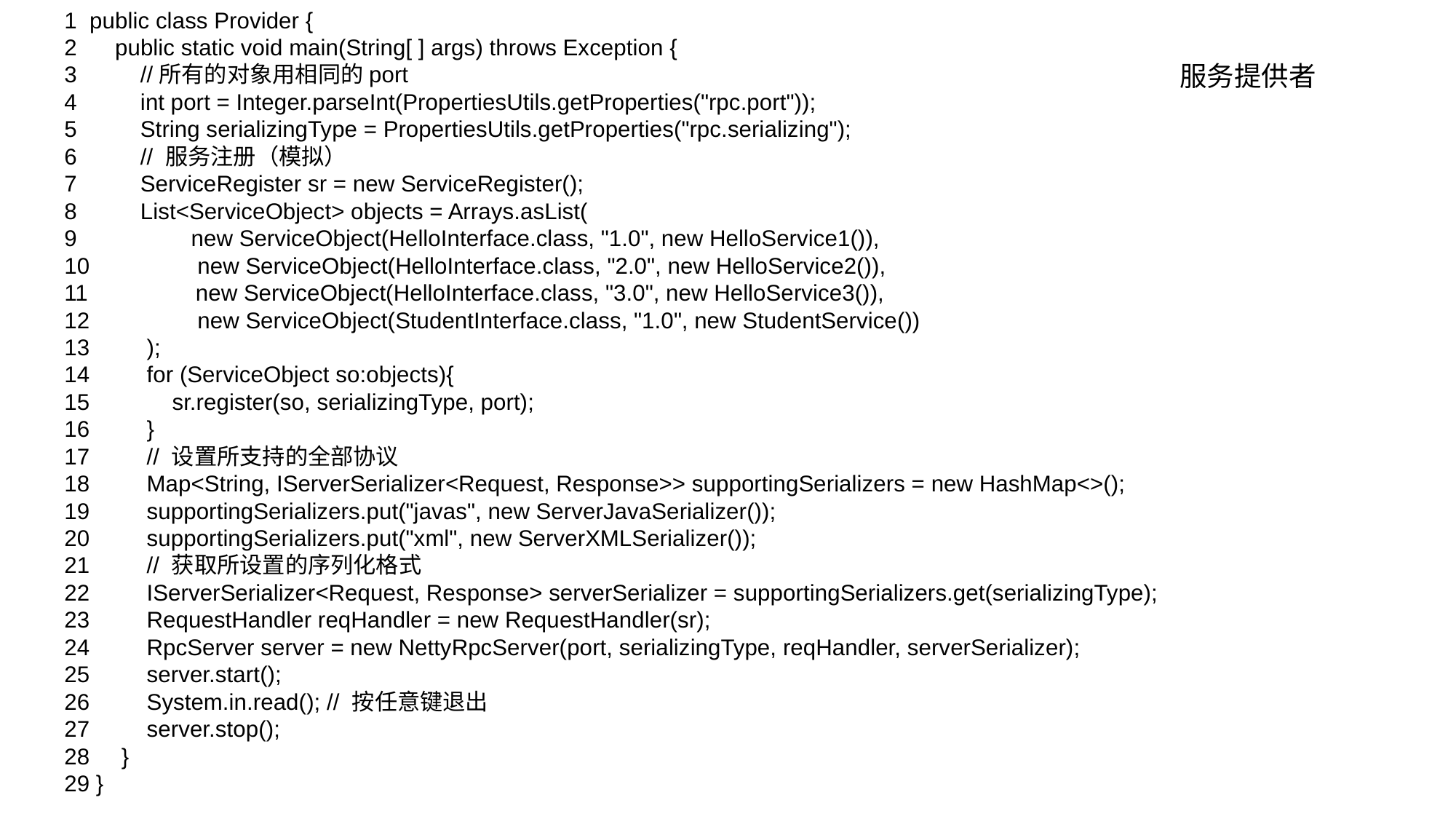

1  public class Provider {
2      public static void main(String[ ] args) throws Exception {
3          //所有的对象用相同的port
4          int port = Integer.parseInt(PropertiesUtils.getProperties("rpc.port"));
5          String serializingType = PropertiesUtils.getProperties("rpc.serializing");
6          // 服务注册（模拟）
7          ServiceRegister sr = new ServiceRegister();
8          List<ServiceObject> objects = Arrays.asList(
9                  new ServiceObject(HelloInterface.class, "1.0", new HelloService1()),
10                 new ServiceObject(HelloInterface.class, "2.0", new HelloService2()),
11                 new ServiceObject(HelloInterface.class, "3.0", new HelloService3()),
12                 new ServiceObject(StudentInterface.class, "1.0", new StudentService())
13         );
14         for (ServiceObject so:objects){
15             sr.register(so, serializingType, port);
16         }
17         // 设置所支持的全部协议
18         Map<String, IServerSerializer<Request, Response>> supportingSerializers = new HashMap<>();
19         supportingSerializers.put("javas", new ServerJavaSerializer());
20         supportingSerializers.put("xml", new ServerXMLSerializer());
21         // 获取所设置的序列化格式
22         IServerSerializer<Request, Response> serverSerializer = supportingSerializers.get(serializingType);
23         RequestHandler reqHandler = new RequestHandler(sr);
24         RpcServer server = new NettyRpcServer(port, serializingType, reqHandler, serverSerializer);
25         server.start();
26         System.in.read(); // 按任意键退出
27         server.stop();
28     }
29 }
服务提供者